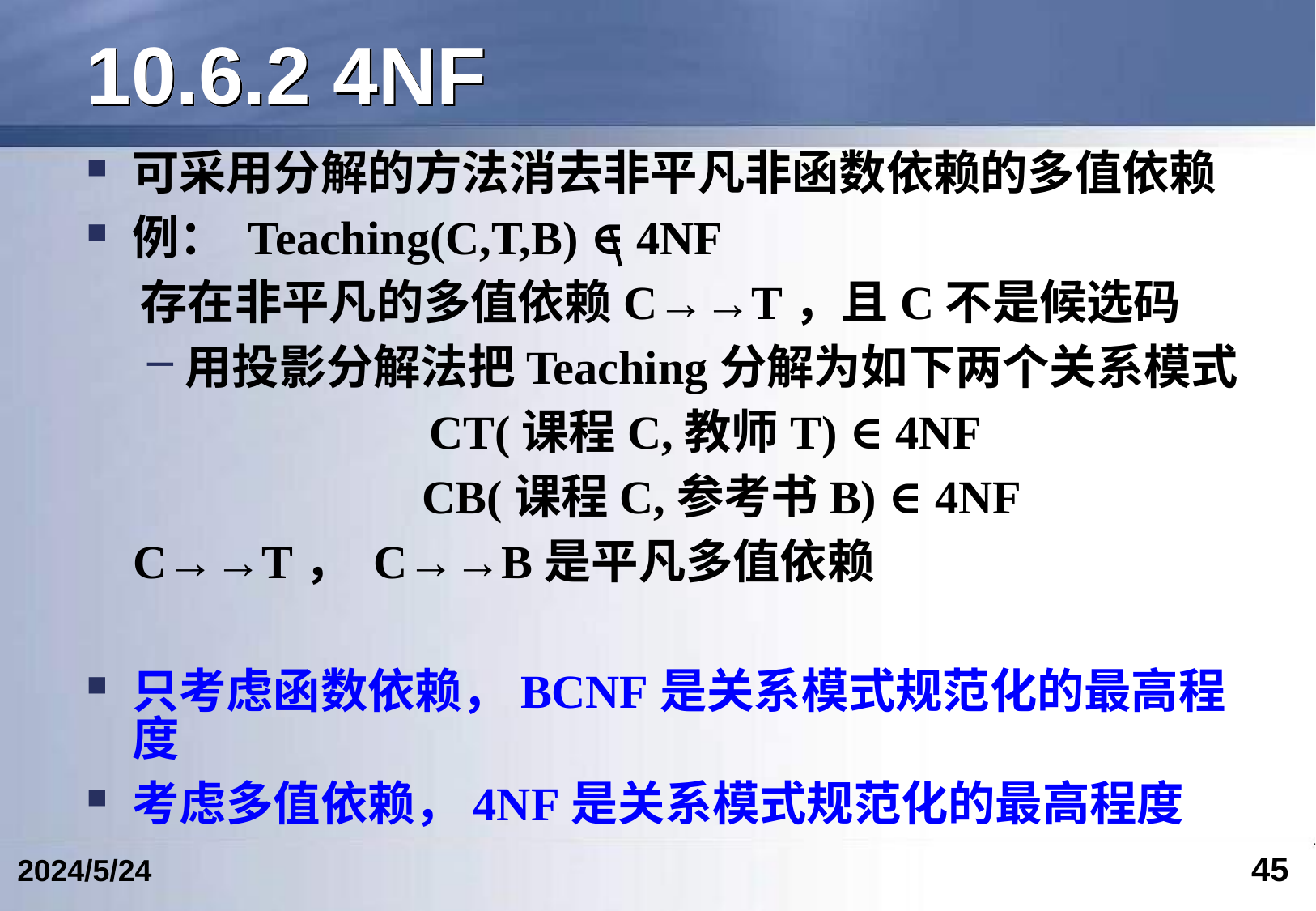

# 10.6.2 4NF
可采用分解的方法消去非平凡非函数依赖的多值依赖
例： Teaching(C,T,B) ∈ 4NF
    存在非平凡的多值依赖C→→T，且C不是候选码
用投影分解法把Teaching分解为如下两个关系模式
		               CT(课程C,教师T) ∈ 4NF
          		    CB(课程C,参考书B) ∈ 4NF
    C→→T， C→→B是平凡多值依赖

只考虑函数依赖，BCNF是关系模式规范化的最高程度
考虑多值依赖，4NF是关系模式规范化的最高程度

45
2024/5/24